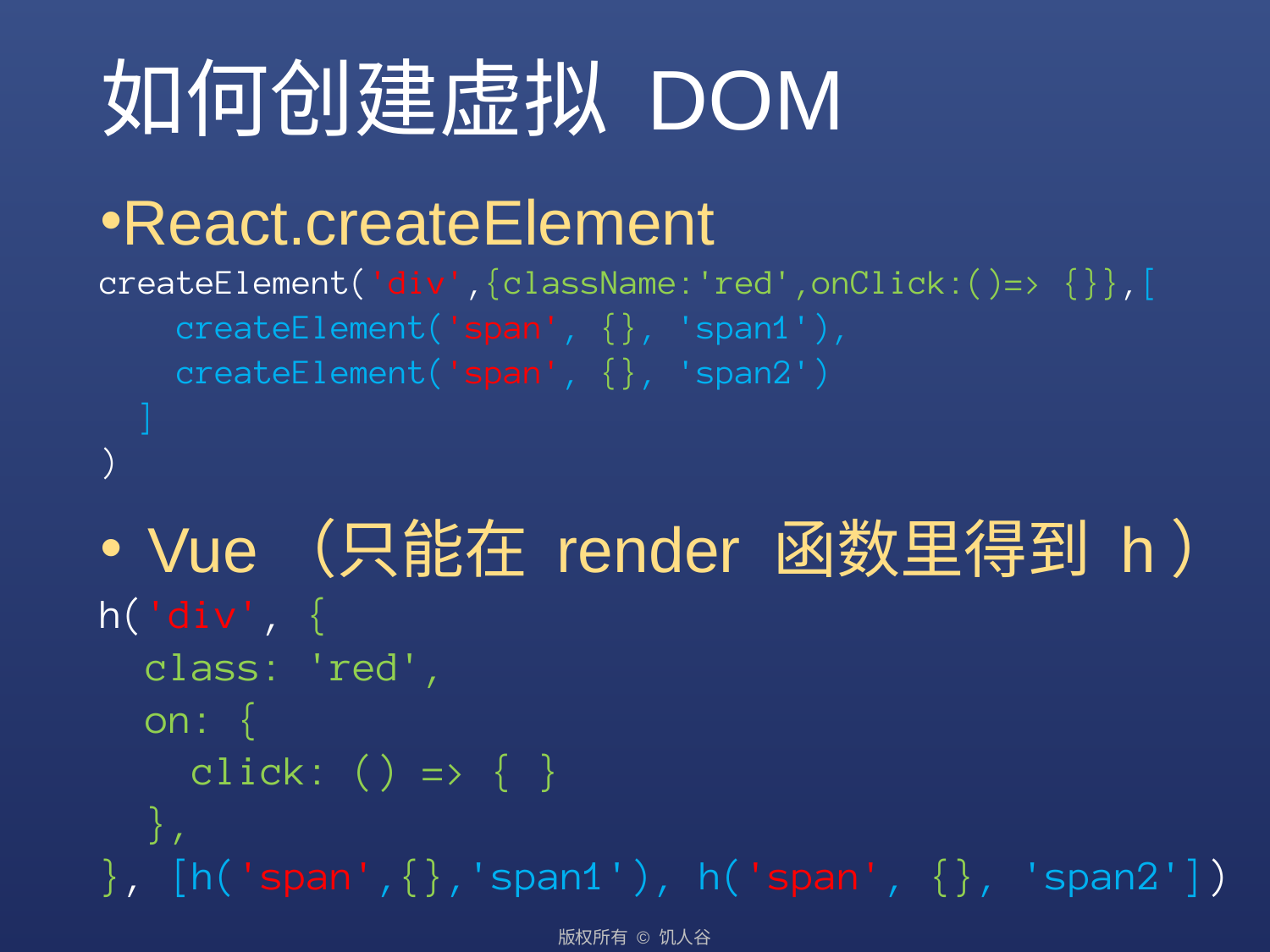

# 如何创建虚拟 DOM
React.createElement
createElement('div',{className:'red',onClick:()=> {}},[
    createElement('span', {}, 'span1'),
    createElement('span', {}, 'span2')
  ]
)
Vue（只能在 render 函数里得到 h）
h('div', {
  class: 'red',
  on: {
    click: () => { }
  },
}, [h('span',{},'span1'), h('span', {}, 'span2'])